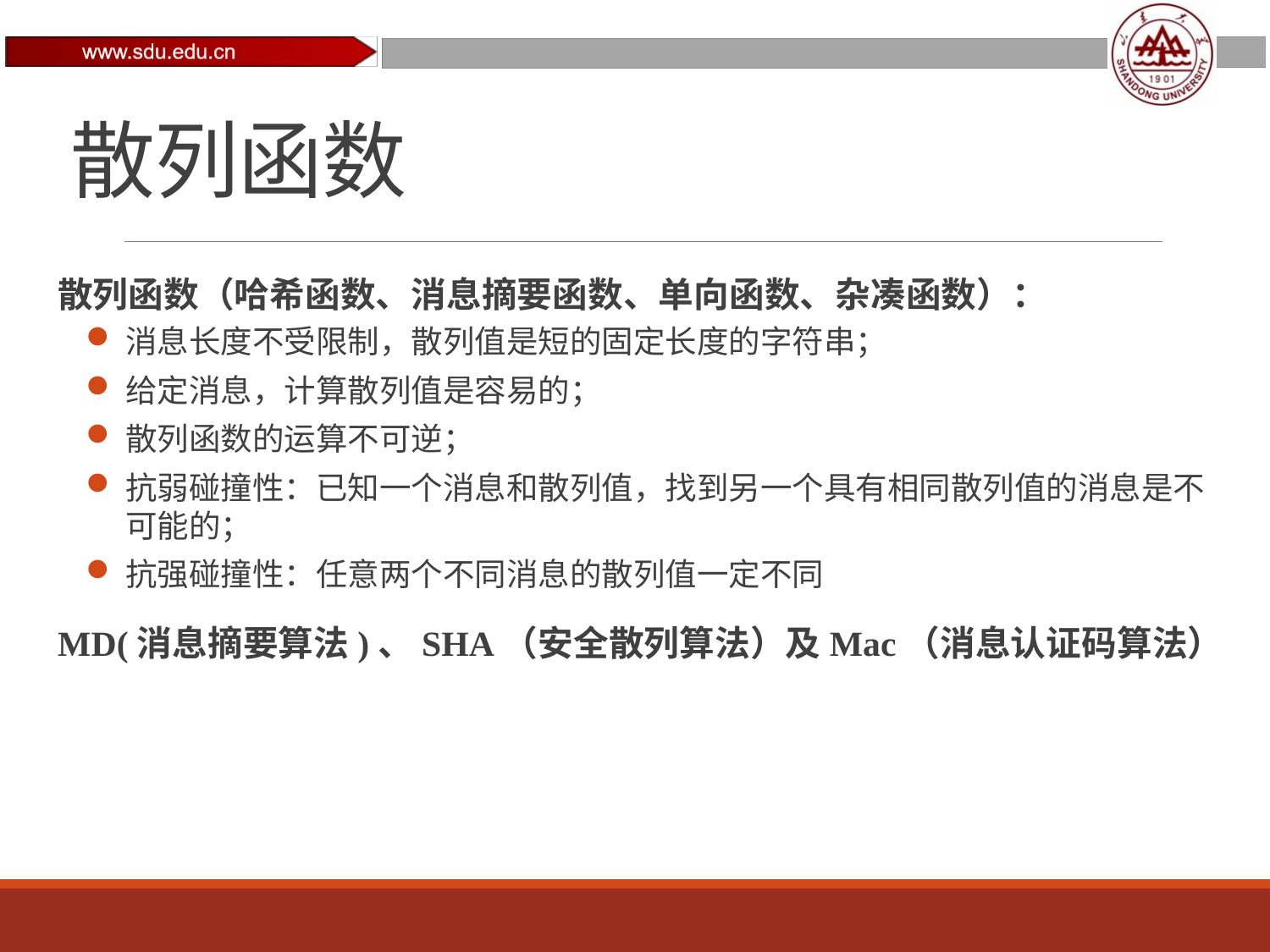

# 散列函数
散列函数（哈希函数、消息摘要函数、单向函数、杂凑函数）：
消息长度不受限制，散列值是短的固定长度的字符串；
给定消息，计算散列值是容易的；
散列函数的运算不可逆；
抗弱碰撞性：已知一个消息和散列值，找到另一个具有相同散列值的消息是不可能的；
抗强碰撞性：任意两个不同消息的散列值一定不同
MD(消息摘要算法)、SHA（安全散列算法）及Mac（消息认证码算法）